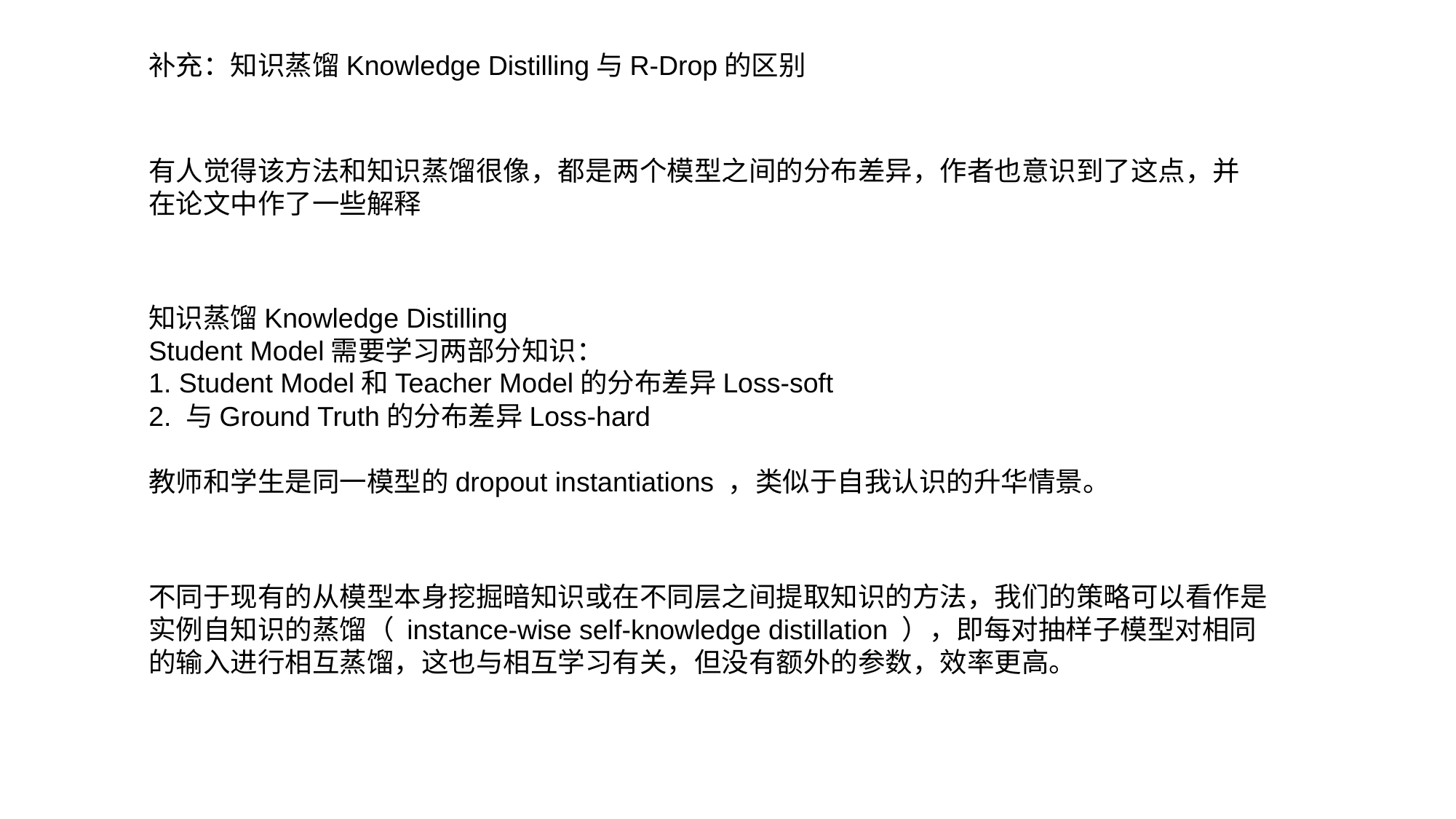

补充：知识蒸馏Knowledge Distilling与R-Drop的区别
有人觉得该方法和知识蒸馏很像，都是两个模型之间的分布差异，作者也意识到了这点，并在论文中作了一些解释
知识蒸馏Knowledge Distilling
Student Model需要学习两部分知识：
1. Student Model和Teacher Model的分布差异Loss-soft
2. 与Ground Truth的分布差异Loss-hard

教师和学生是同一模型的dropout instantiations ，类似于自我认识的升华情景。
不同于现有的从模型本身挖掘暗知识或在不同层之间提取知识的方法，我们的策略可以看作是实例自知识的蒸馏（ instance-wise self-knowledge distillation ），即每对抽样子模型对相同的输入进行相互蒸馏，这也与相互学习有关，但没有额外的参数，效率更高。